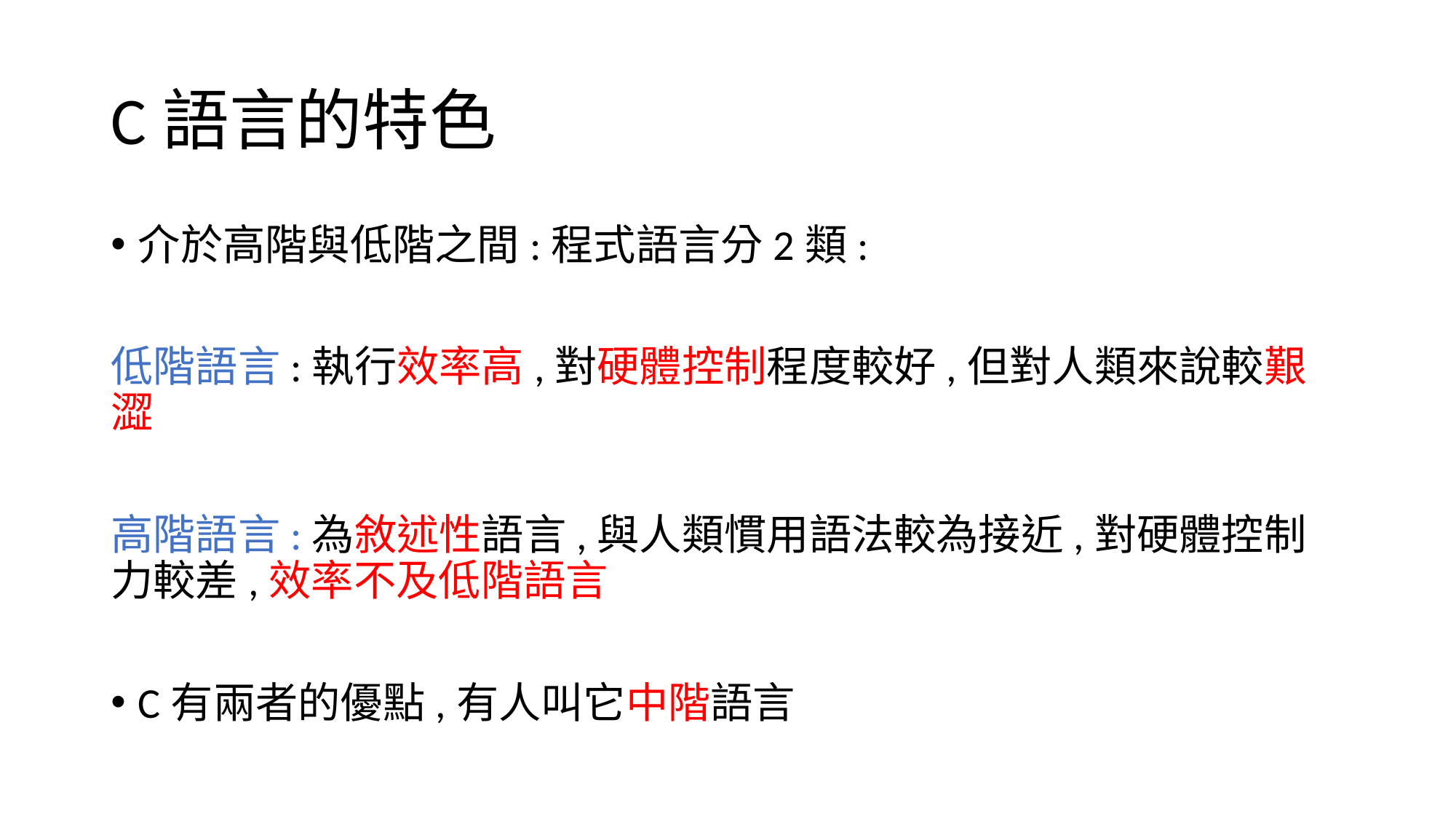

# C語言的特色
介於高階與低階之間:程式語言分2類:

低階語言:執行效率高,對硬體控制程度較好,但對人類來說較艱澀

高階語言:為敘述性語言,與人類慣用語法較為接近,對硬體控制力較差,效率不及低階語言

C有兩者的優點,有人叫它中階語言